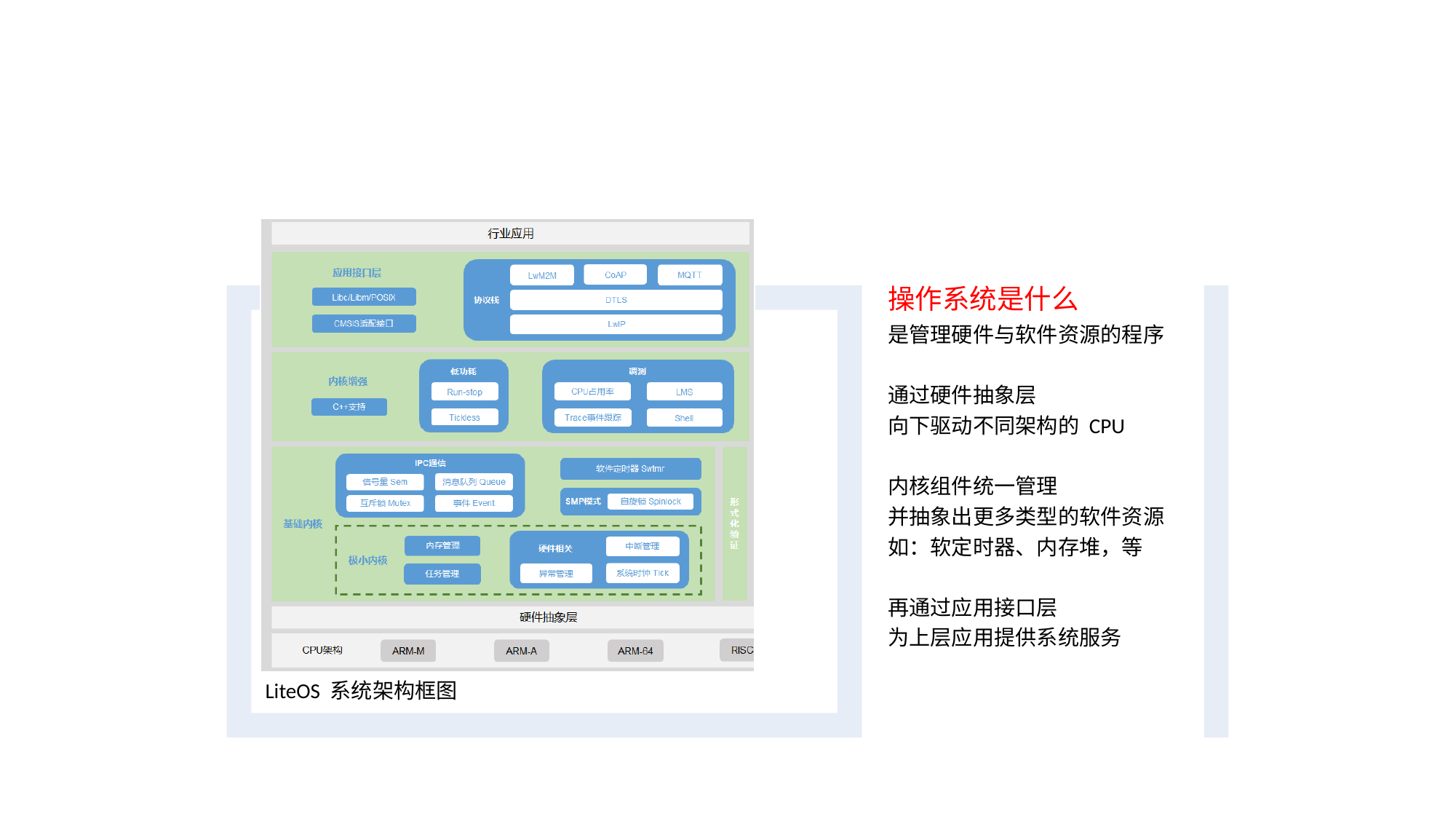

#
LiteOS 系统架构框图
操作系统是什么
是管理硬件与软件资源的程序

通过硬件抽象层
向下驱动不同架构的 CPU

内核组件统一管理
并抽象出更多类型的软件资源
如：软定时器、内存堆，等

再通过应用接口层
为上层应用提供系统服务